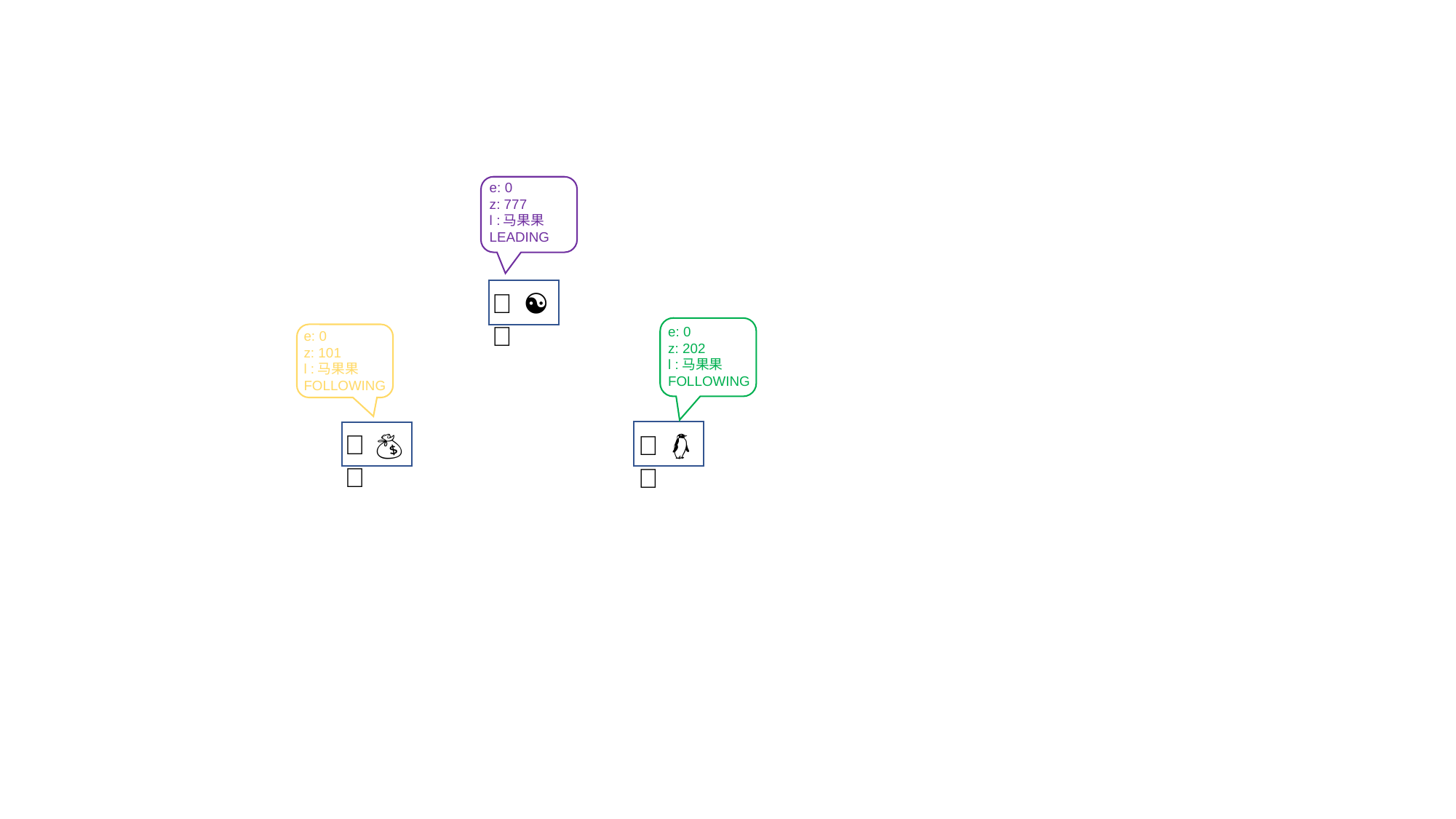

e: 0
z: 777
l :马果果
LEADING

🐎
☯️
e: 0
z: 202
l :马果果
FOLLOWING

e: 0
z: 101
l :马果果
FOLLOWING

🐧

🐎
💰
🐎